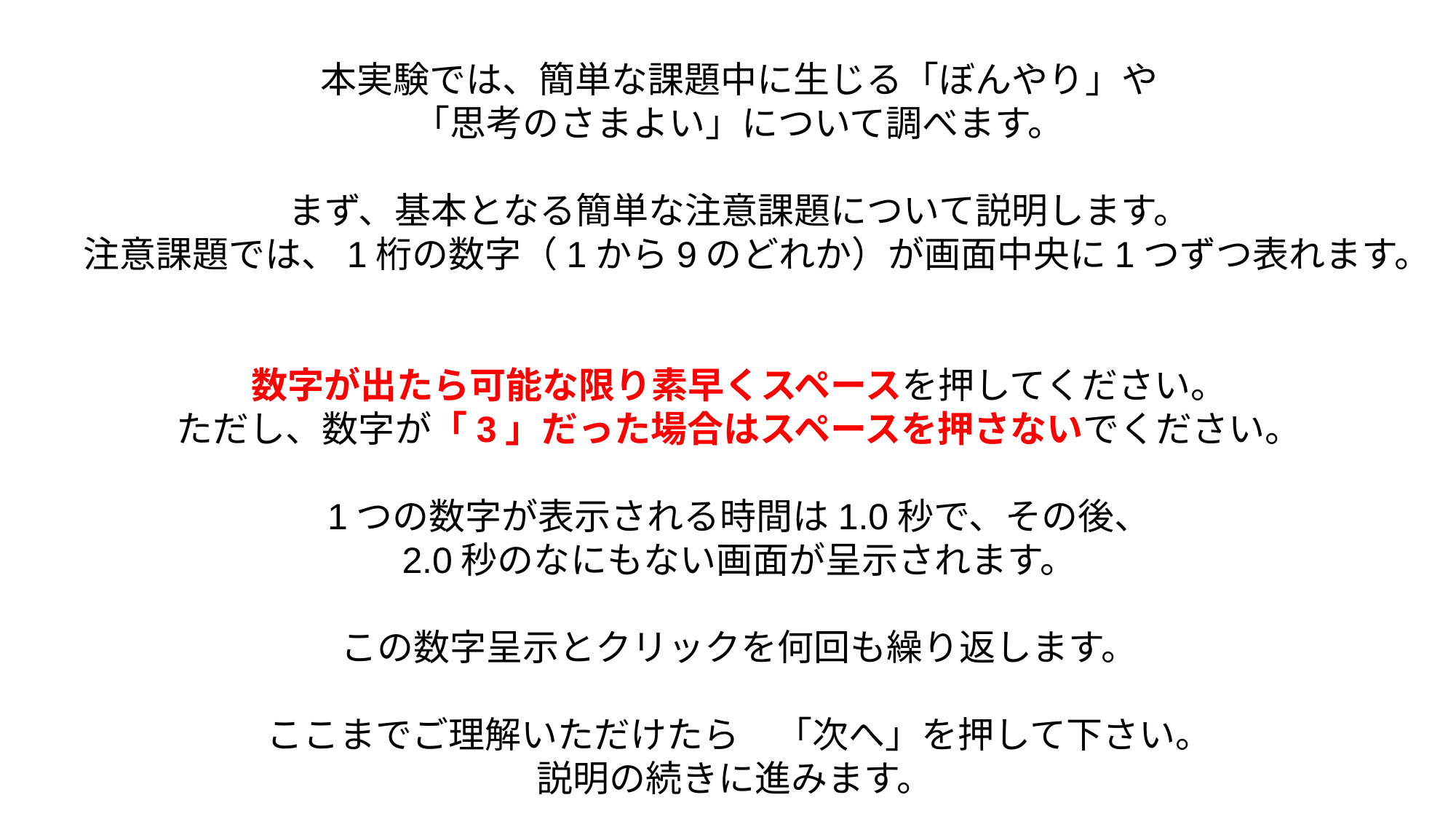

本実験では、簡単な課題中に生じる「ぼんやり」や
「思考のさまよい」について調べます。
まず、基本となる簡単な注意課題について説明します。
注意課題では、1桁の数字（1から9のどれか）が画面中央に1つずつ表れます。
数字が出たら可能な限り素早くスペースを押してください。
ただし、数字が「3」だった場合はスペースを押さないでください。
1つの数字が表示される時間は1.0秒で、その後、
2.0秒のなにもない画面が呈示されます。
この数字呈示とクリックを何回も繰り返します。
ここまでご理解いただけたら　「次へ」を押して下さい。
説明の続きに進みます。